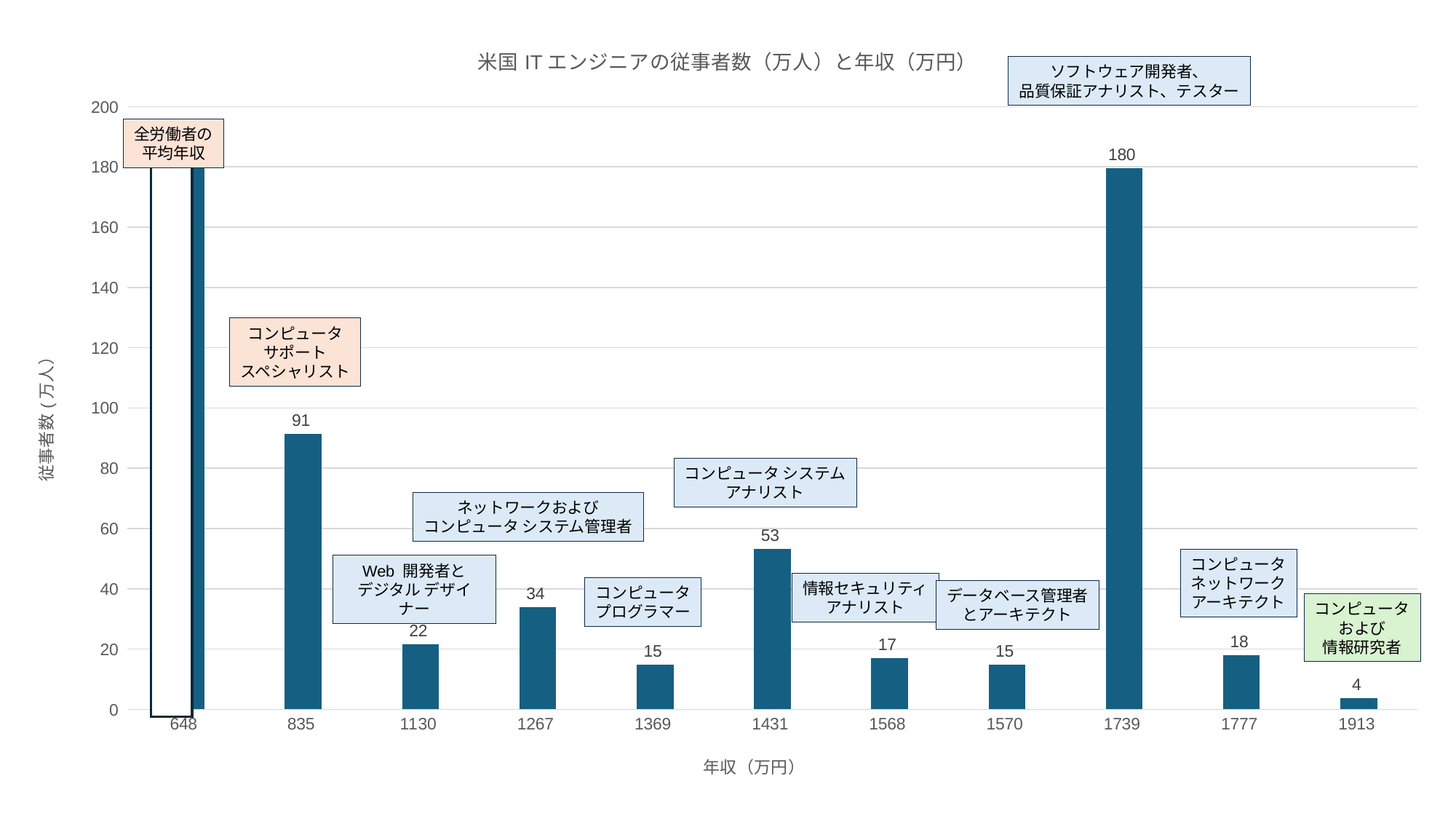

### Chart: 米国ITエンジニアの従事者数（万人）と年収（万円）

| Category |  |
|---|---|
| 648.34 | 180.0 |
| 835.24 | 91.41 |
| 1130.22 | 21.67 |
| 1267.28 | 33.99 |
| 1369.2 | 14.74 |
| 1431.36 | 53.14 |
| 1568 | 16.89 |
| 1569.68 | 14.93 |
| 1738.8 | 179.53 |
| 1776.6 | 18.02 |
| 1912.68 | 3.65 |
ソフトウェア開発者、
品質保証アナリスト、テスター
全労働者の
平均年収

コンピュータ
サポート
スペシャリスト
コンピュータ システム
アナリスト
ネットワークおよび
コンピュータ システム管理者
コンピュータ
ネットワーク
アーキテクト
Web 開発者と
デジタル デザイナー
情報セキュリティ
アナリスト
コンピュータ
プログラマー
データベース管理者
とアーキテクト
コンピュータ
および
情報研究者